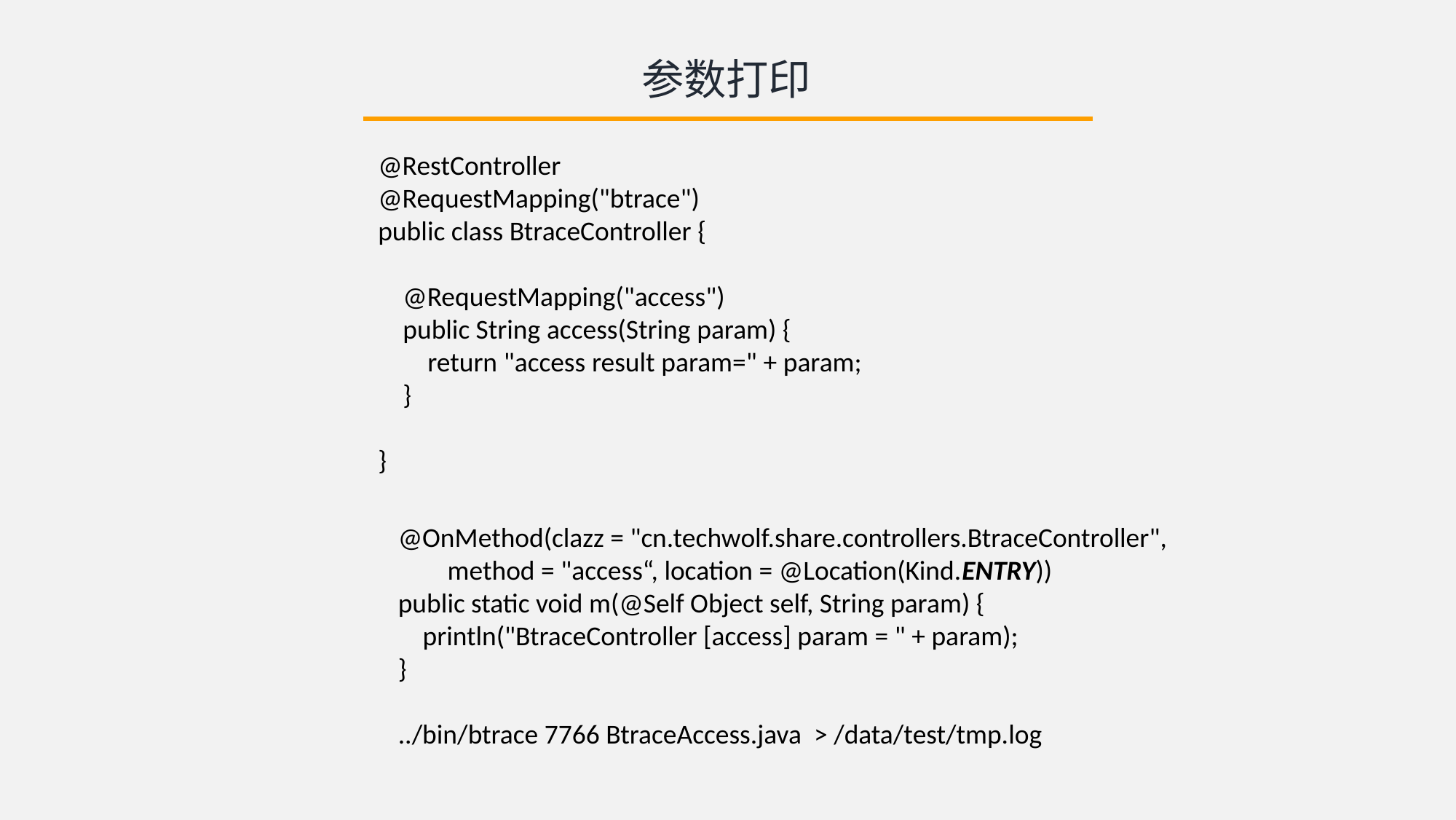

参数打印
@RestController
@RequestMapping("btrace")
public class BtraceController {
    @RequestMapping("access")
    public String access(String param) {
        return "access result param=" + param;
    }
}

@OnMethod(clazz = "cn.techwolf.share.controllers.BtraceController",
        method = "access“, location = @Location(Kind.ENTRY))
public static void m(@Self Object self, String param) {
    println("BtraceController [access] param = " + param);
}

../bin/btrace 7766 BtraceAccess.java  > /data/test/tmp.log